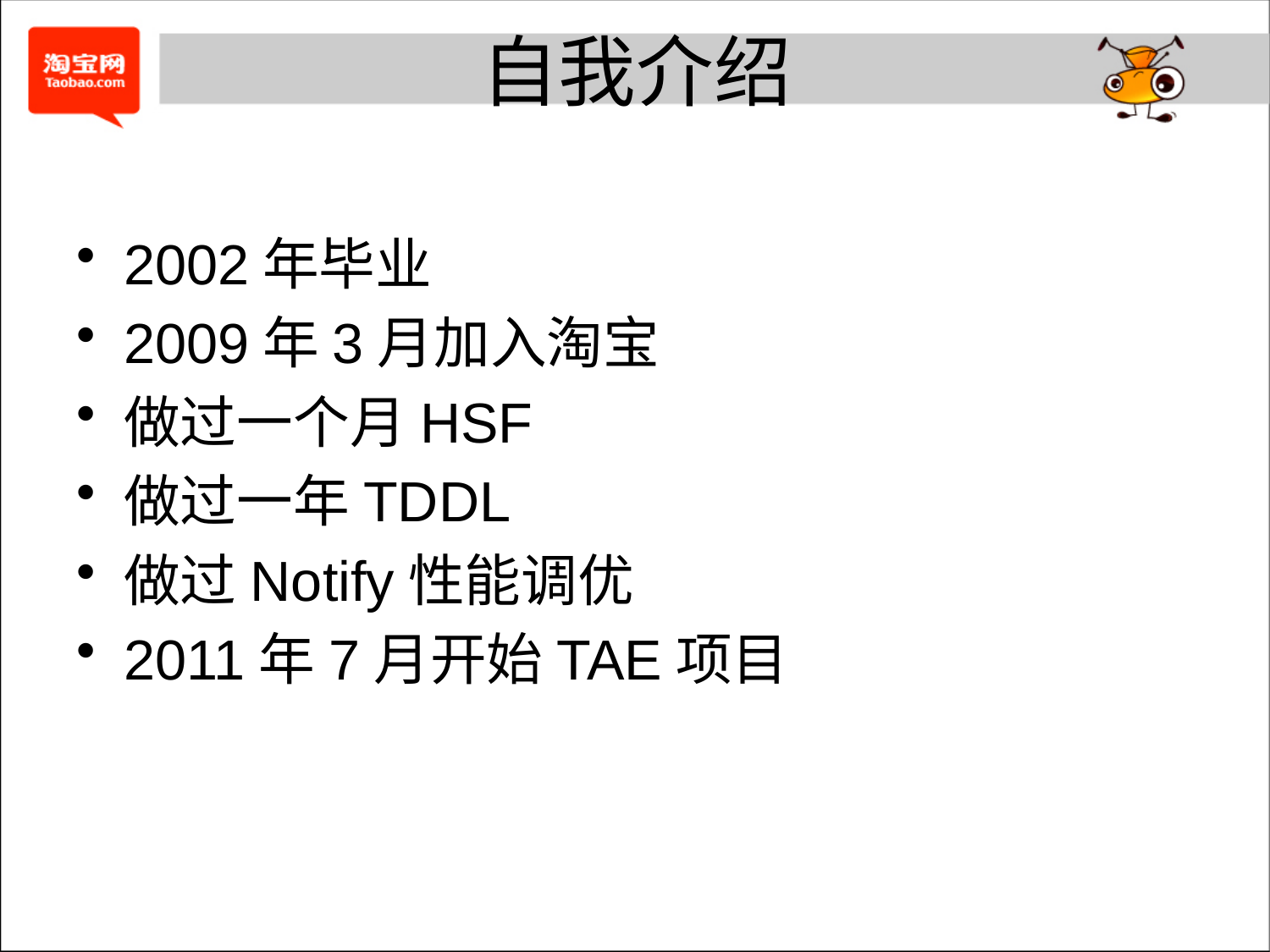

# 自我介绍
2002年毕业
2009年3月加入淘宝
做过一个月HSF
做过一年TDDL
做过Notify性能调优
2011年7月开始TAE项目